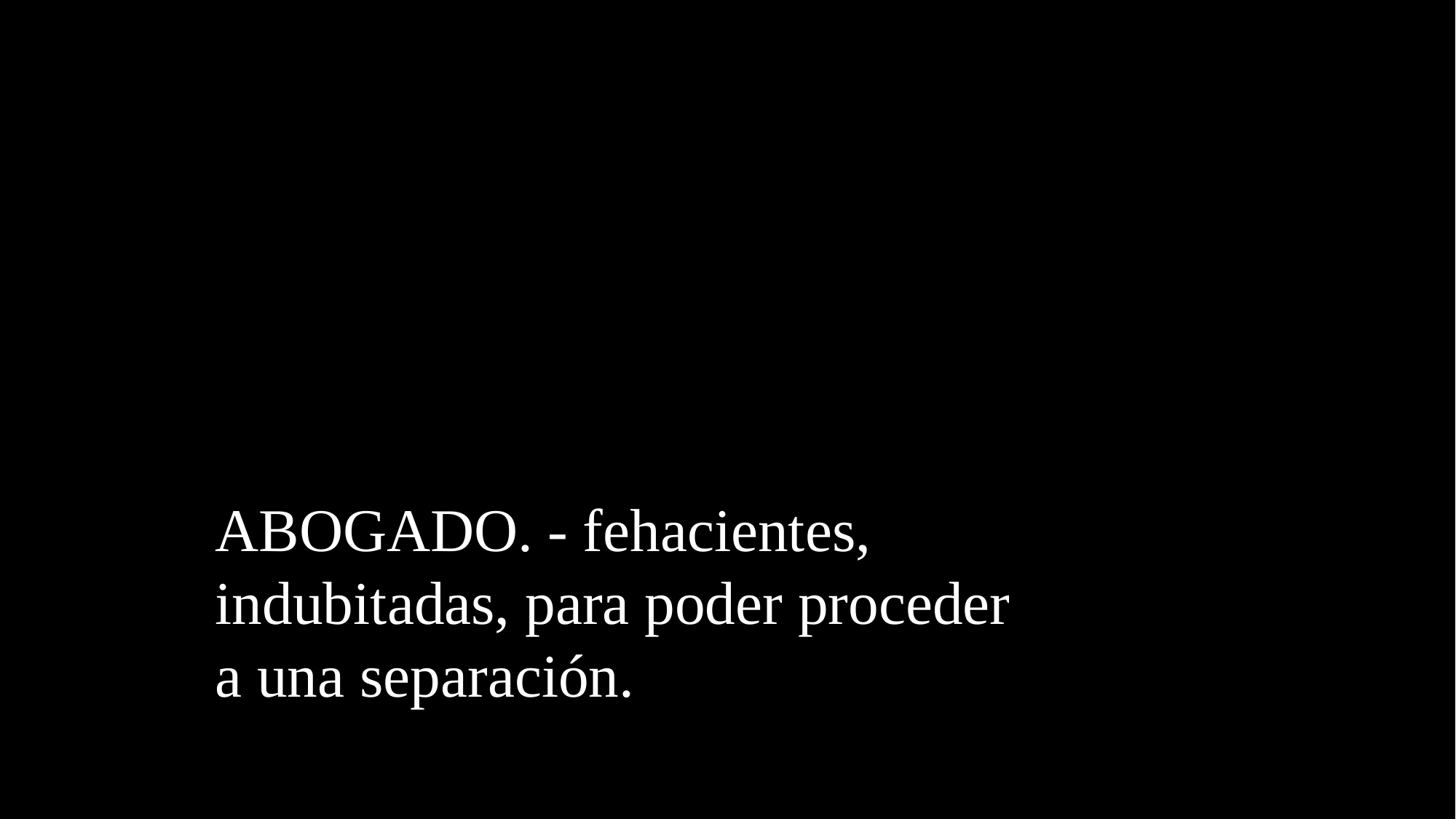

ABOGADO. - fehacientes, indubitadas, para poder proceder a una separación.

弁護士: 別居手続きにとりかかるための反証できない、疑う余地のない、証拠を！